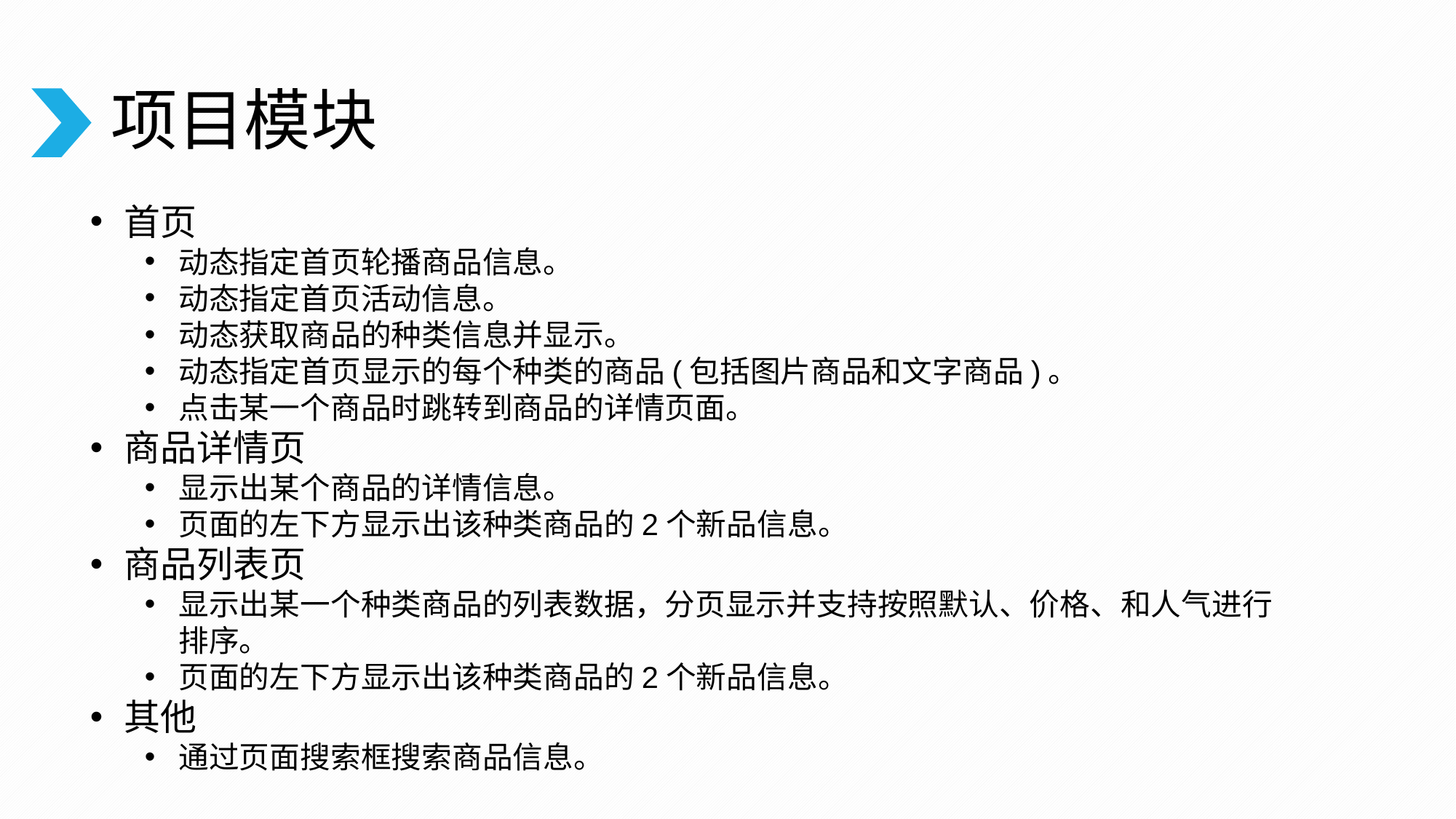

# 项目模块
首页
动态指定首页轮播商品信息。
动态指定首页活动信息。
动态获取商品的种类信息并显示。
动态指定首页显示的每个种类的商品(包括图片商品和文字商品)。
点击某一个商品时跳转到商品的详情页面。
商品详情页
显示出某个商品的详情信息。
页面的左下方显示出该种类商品的2个新品信息。
商品列表页
显示出某一个种类商品的列表数据，分页显示并支持按照默认、价格、和人气进行排序。
页面的左下方显示出该种类商品的2个新品信息。
其他
通过页面搜索框搜索商品信息。